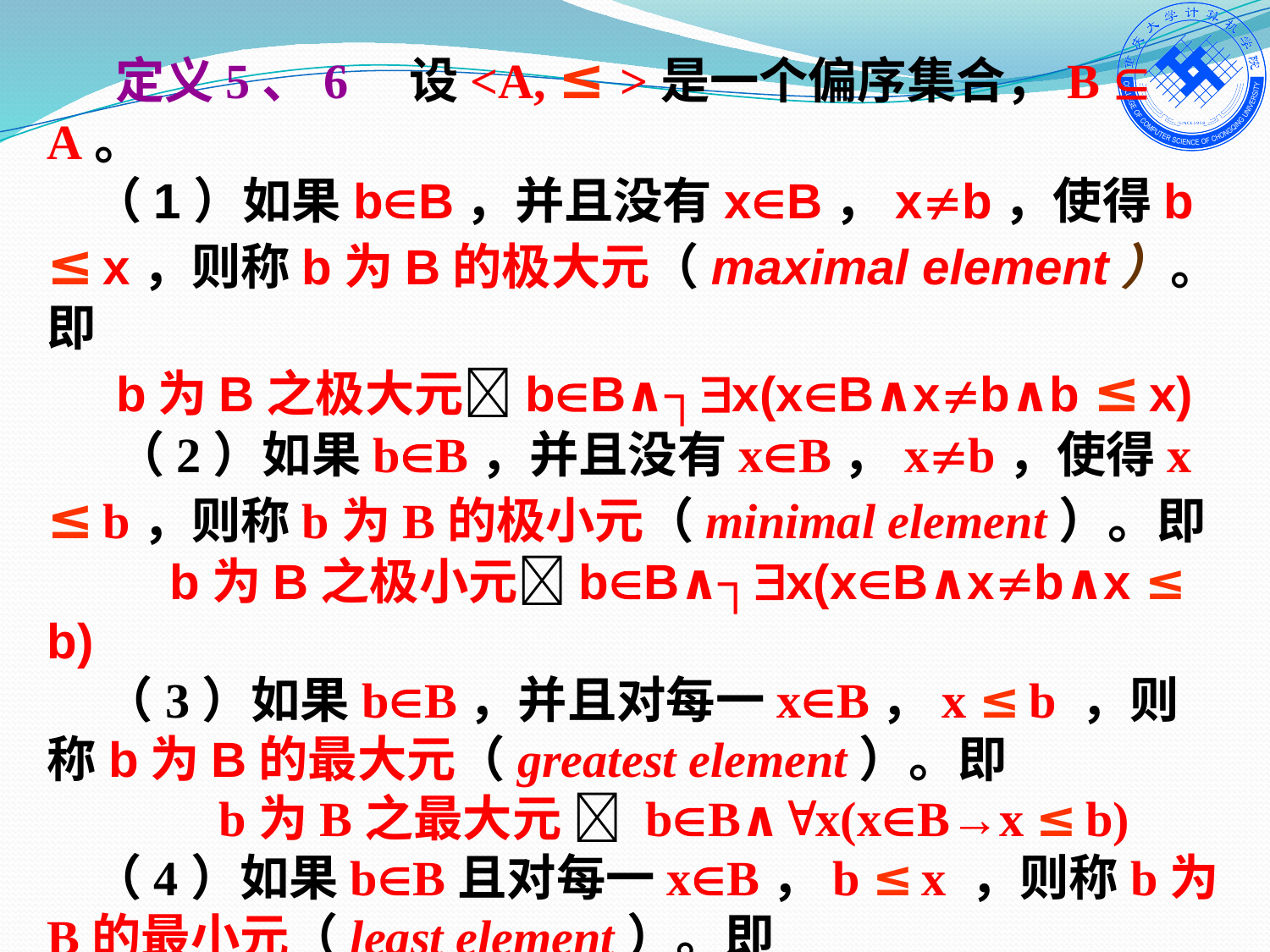

定义5、6    设<A, ≤ >是一个偏序集合，B ⊆ A。
   （1）如果b∈B，并且没有x∈B，x≠b，使得b ≤ x，则称b为B的极大元（maximal element）。即
     b为B之极大元⇔b∈B∧┐∃x(x∈B∧x≠b∧b ≤ x)
     （2）如果b∈B，并且没有x∈B，x≠b，使得x ≤ b，则称b为B的极小元（minimal element）。即
          b为B之极小元⇔b∈B∧┐∃x(x∈B∧x≠b∧x ≤ b)
    （3）如果b∈B，并且对每一x∈B，x ≤ b ，则称b为B的最大元（greatest element）。即
              b为B之最大元 ⇔ b∈B∧∀x(x∈B→x ≤ b)
   （4）如果b∈B且对每一x∈B，b ≤ x ，则称b为B的最小元（least element）。即
             b为B之最小元 ⇔ b∈B∧∀x(x∈B→b ≤ x)